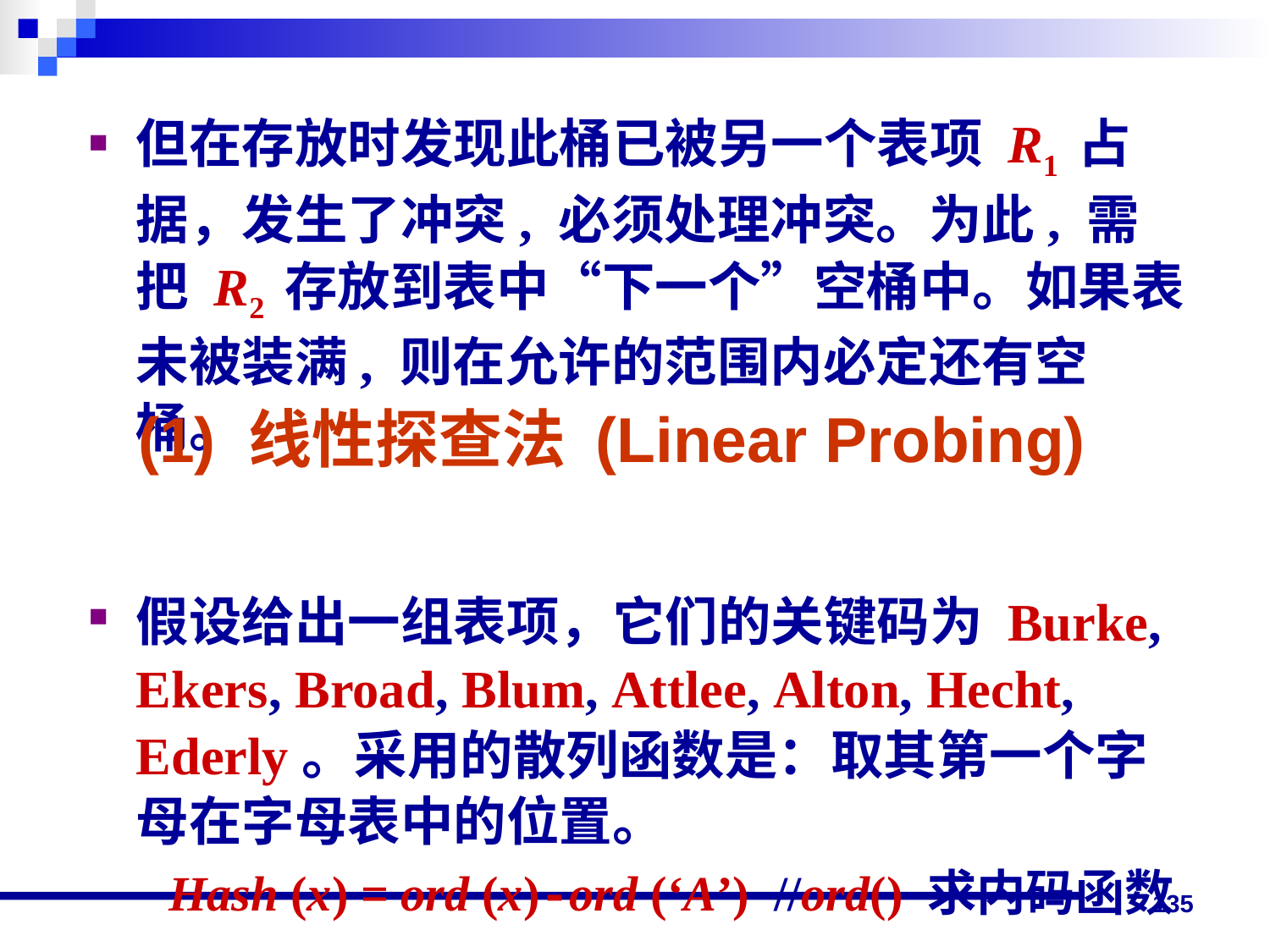

但在存放时发现此桶已被另一个表项 R1 占据，发生了冲突, 必须处理冲突。为此, 需把 R2 存放到表中“下一个”空桶中。如果表未被装满, 则在允许的范围内必定还有空桶。

假设给出一组表项，它们的关键码为 Burke, Ekers, Broad, Blum, Attlee, Alton, Hecht, Ederly。采用的散列函数是：取其第一个字母在字母表中的位置。
       Hash (x) = ord (x)-ord (‘A’)  //ord() 求内码函数
# (1) 线性探查法 (Linear Probing)
135